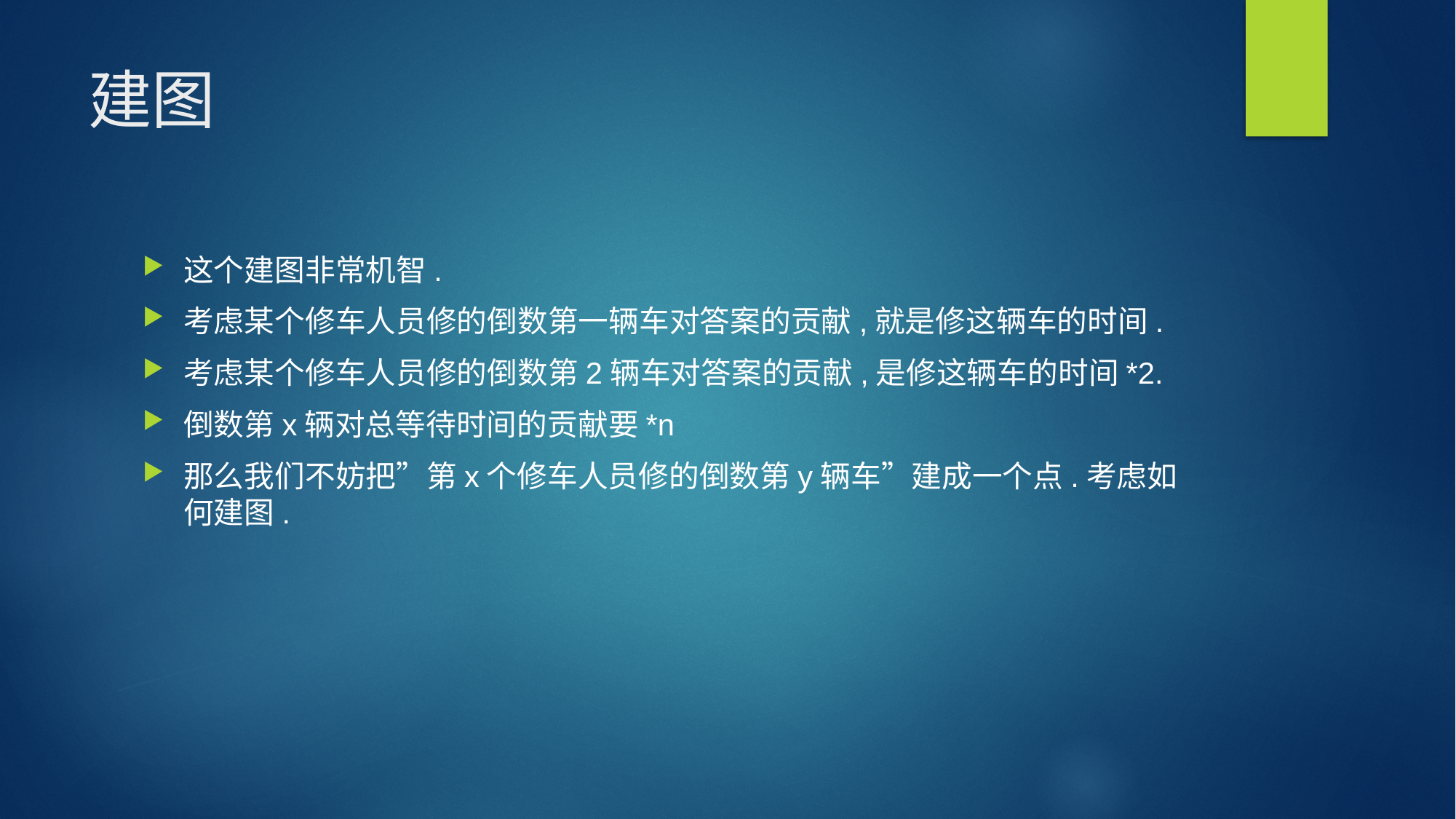

# 建图
这个建图非常机智.
考虑某个修车人员修的倒数第一辆车对答案的贡献,就是修这辆车的时间.
考虑某个修车人员修的倒数第2辆车对答案的贡献,是修这辆车的时间*2.
倒数第x辆对总等待时间的贡献要*n
那么我们不妨把”第x个修车人员修的倒数第y辆车”建成一个点.考虑如何建图.